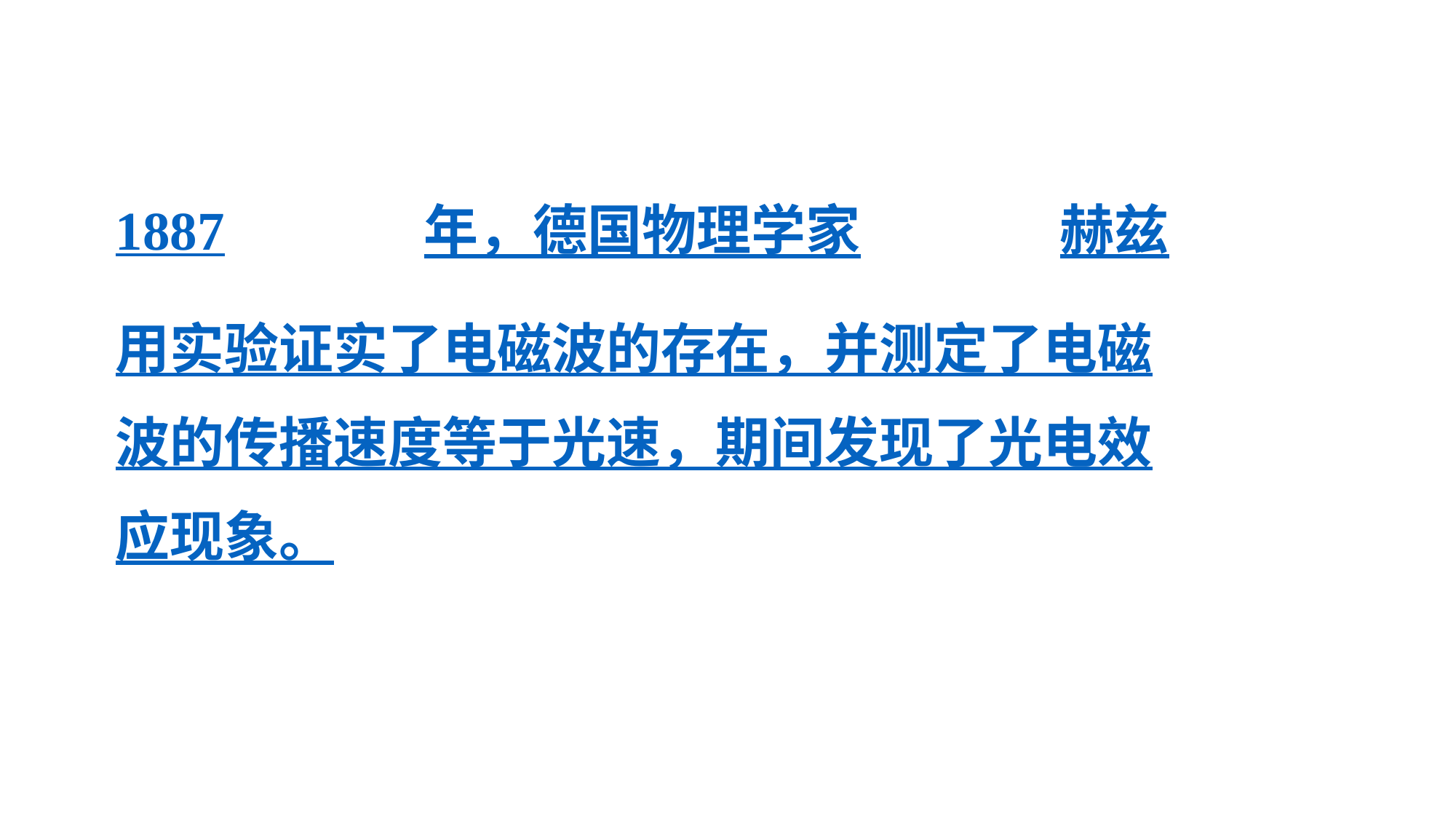

1887年，德国物理学家赫兹用实验证实了电磁波的存在，并测定了电磁波的传播速度等于光速，期间发现了光电效应现象。